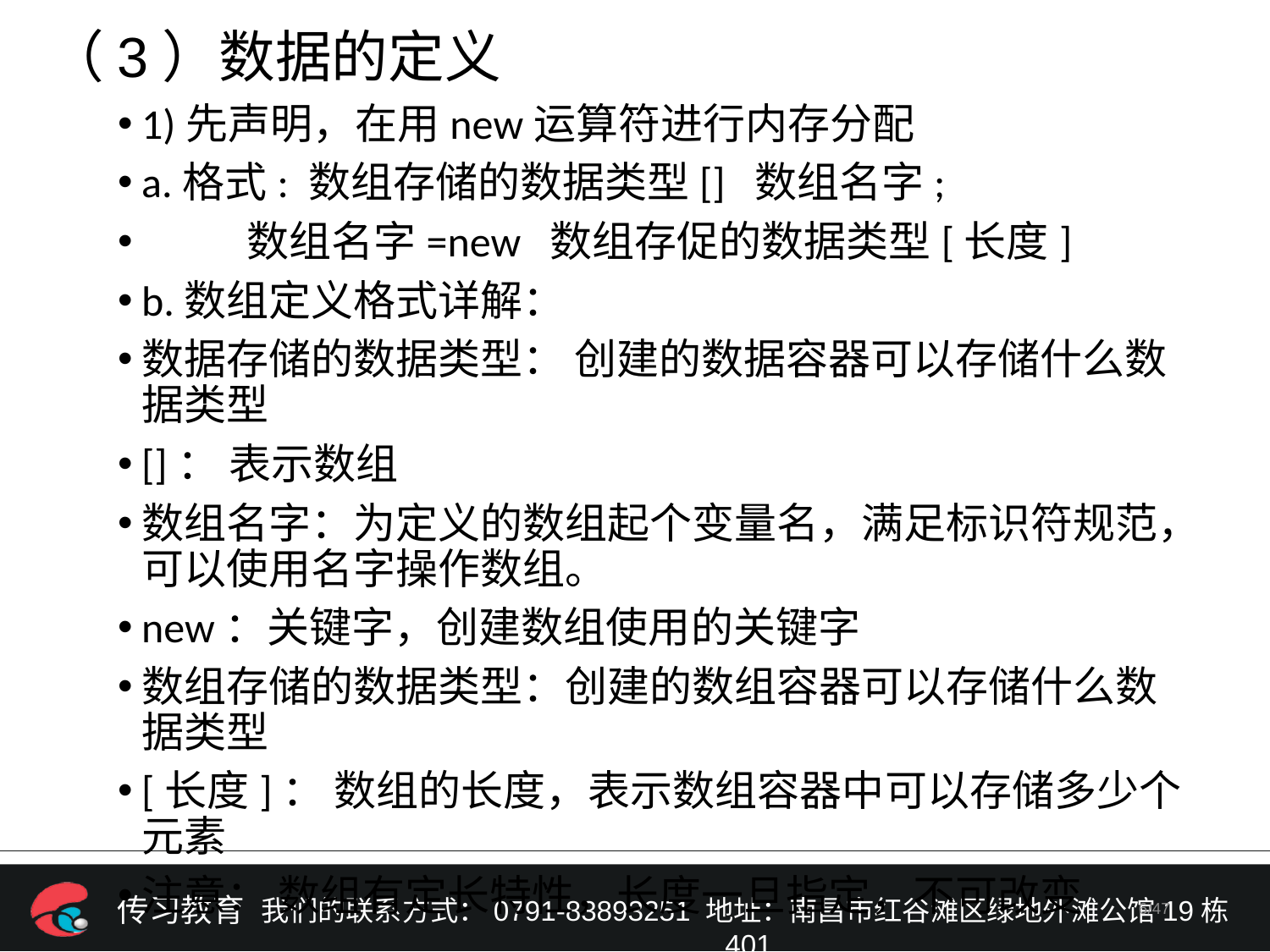

（3）数据的定义
1)先声明，在用new运算符进行内存分配
a.格式: 数组存储的数据类型[]  数组名字;
          数组名字=new  数组存促的数据类型[长度]
b.数组定义格式详解：
数据存储的数据类型： 创建的数据容器可以存储什么数据类型
[]： 表示数组
数组名字：为定义的数组起个变量名，满足标识符规范，可以使用名字操作数组。
new：关键字，创建数组使用的关键字
数组存储的数据类型：创建的数组容器可以存储什么数据类型
[长度]： 数组的长度，表示数组容器中可以存储多少个元素
注意： 数组有定长特性，长度一旦指定，不可改变
6/47